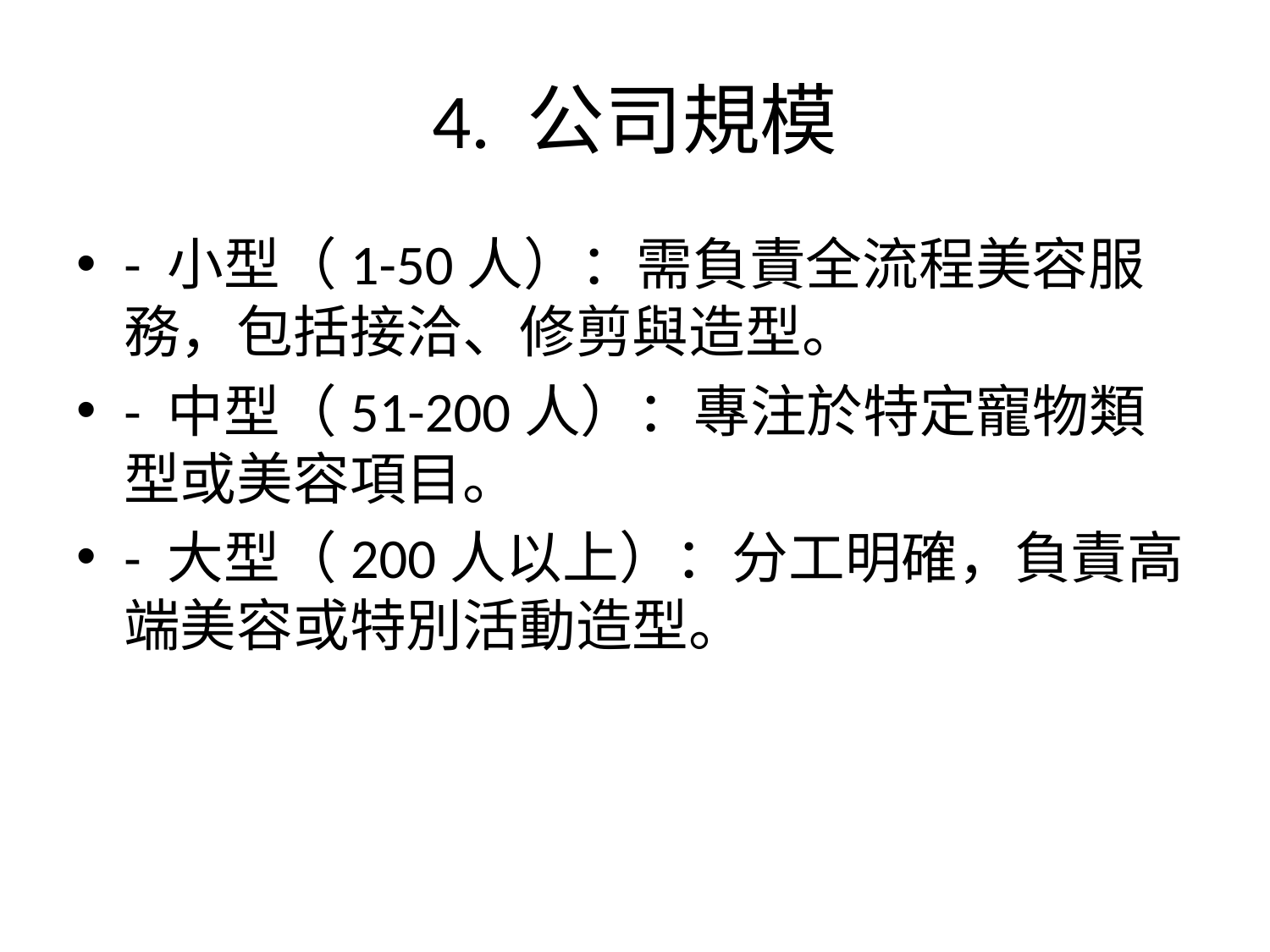

# 4. 公司規模
- 小型（1-50人）：需負責全流程美容服務，包括接洽、修剪與造型。
- 中型（51-200人）：專注於特定寵物類型或美容項目。
- 大型（200人以上）：分工明確，負責高端美容或特別活動造型。